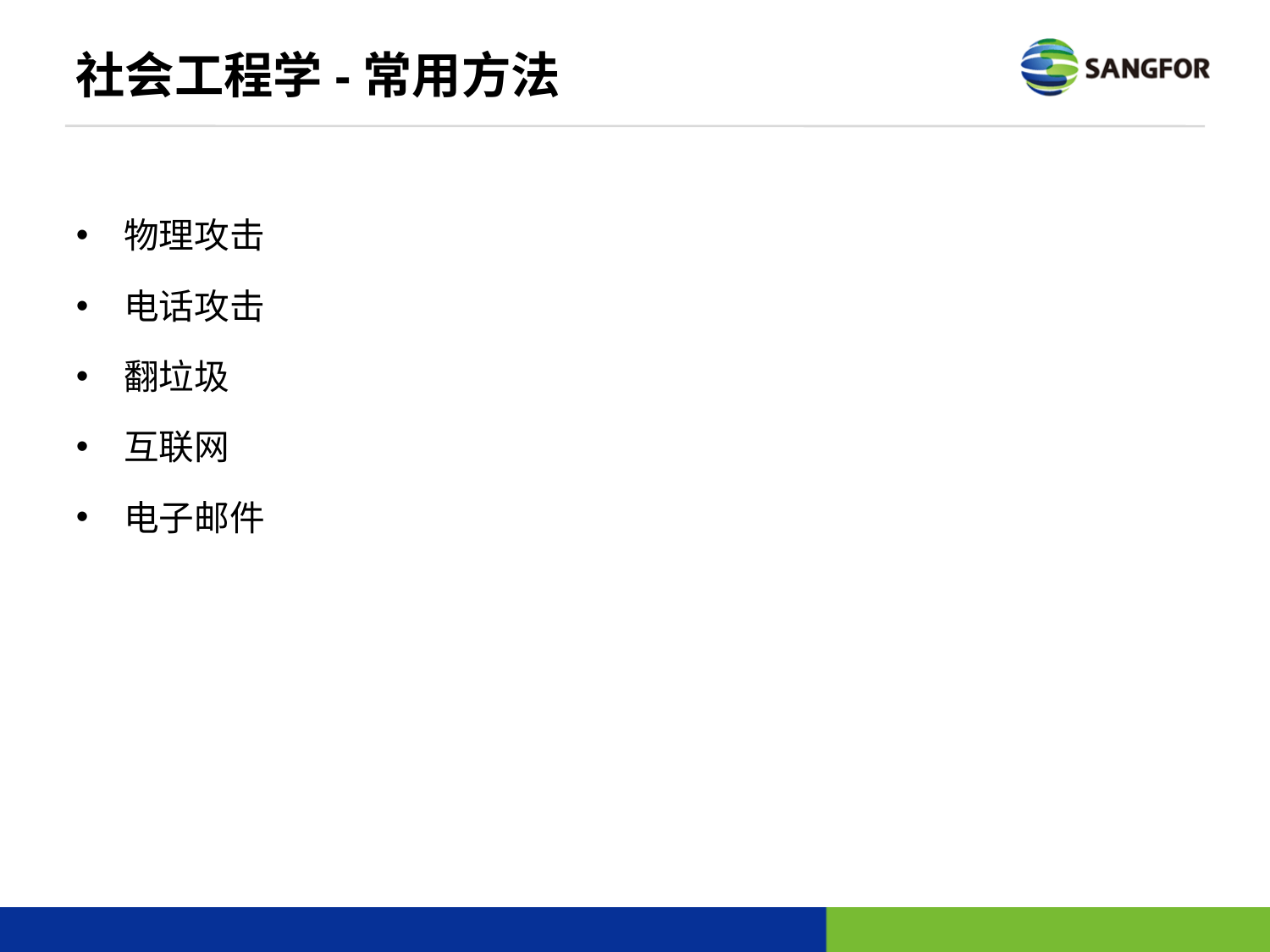

# 社会工程学-常用方法
物理攻击
电话攻击
翻垃圾
互联网
电子邮件